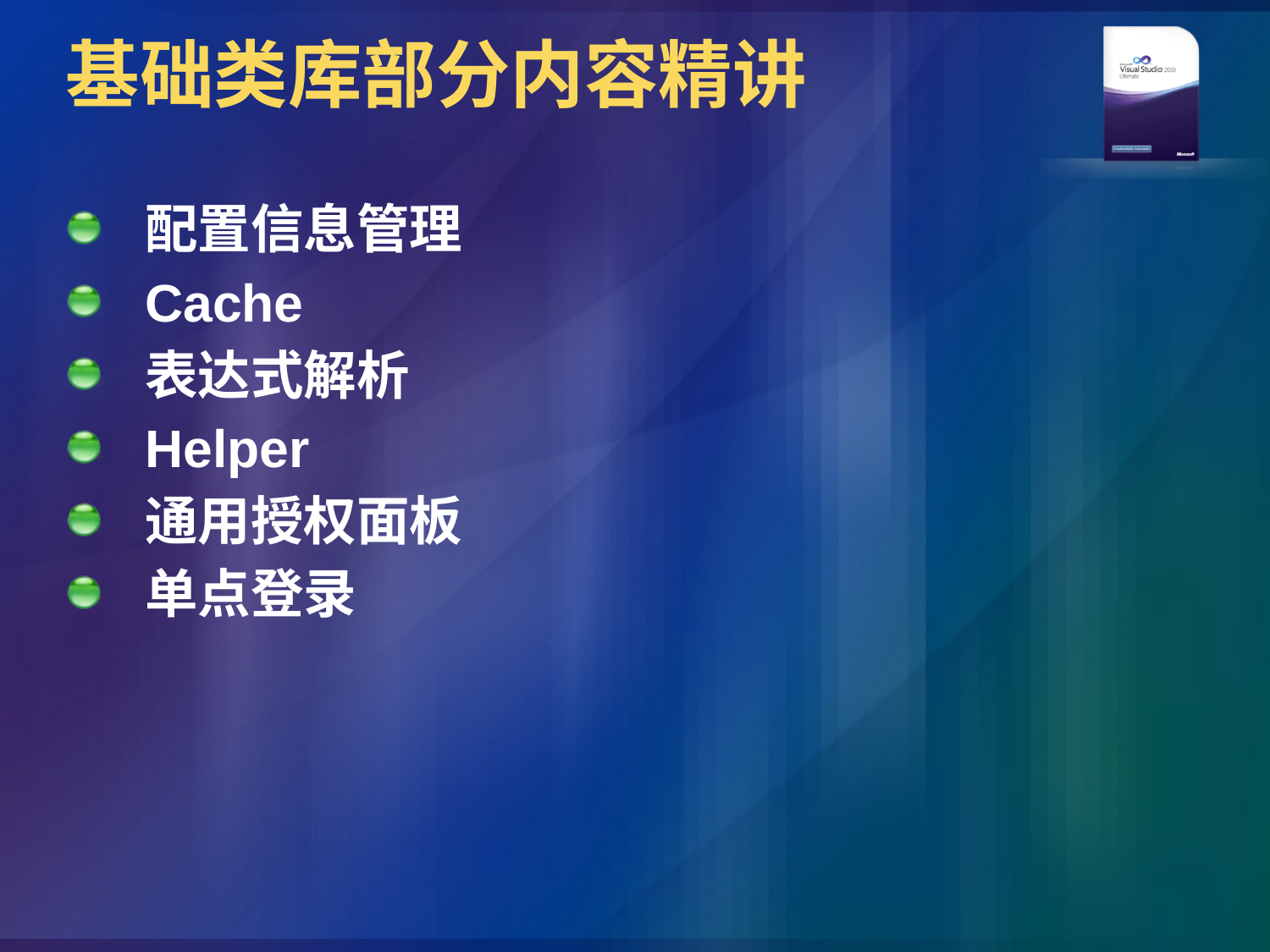

# 基础类库部分内容精讲
配置信息管理
Cache
表达式解析
Helper
通用授权面板
单点登录